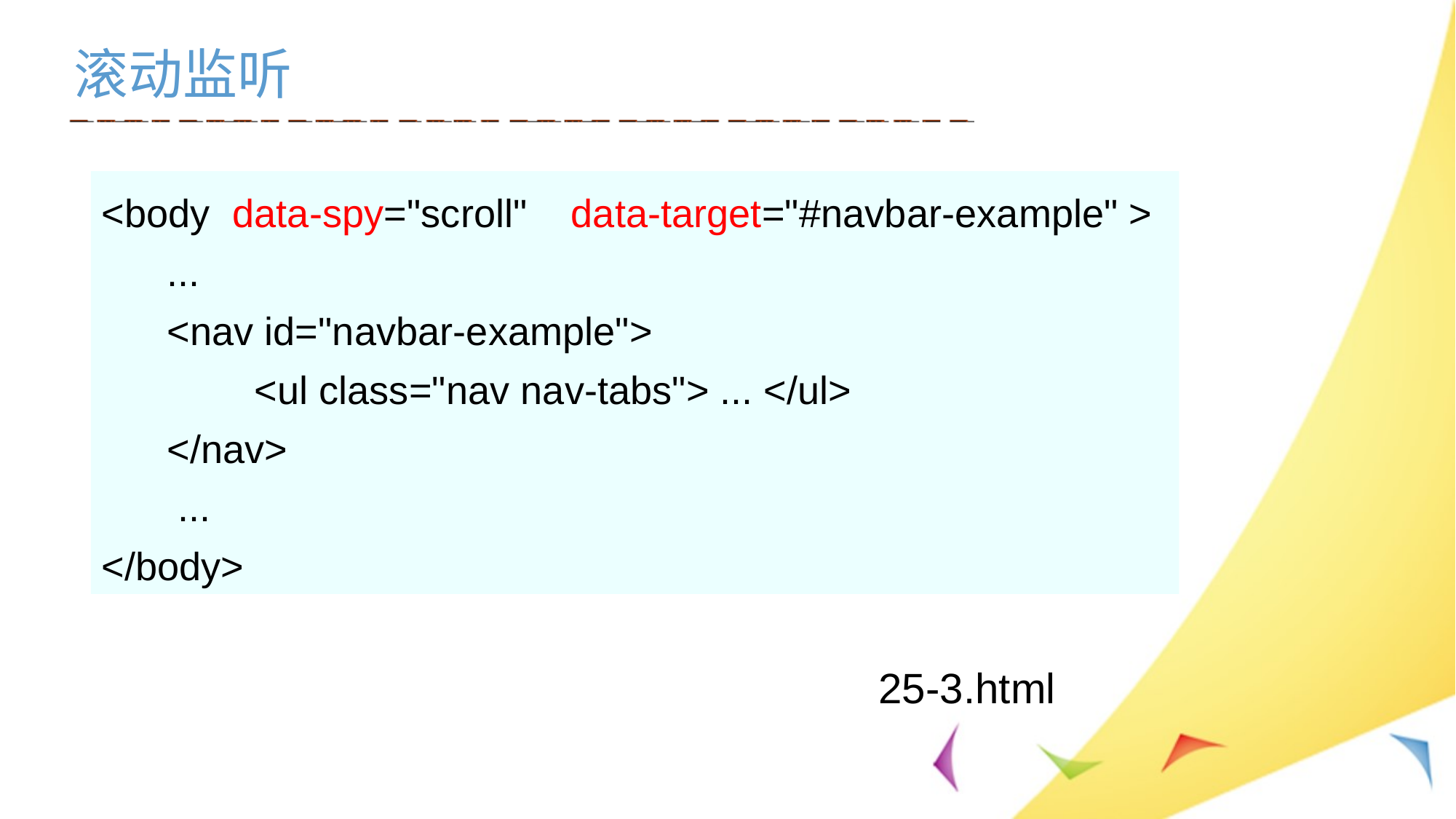

滚动监听
<body  data-spy="scroll"    data-target="#navbar-example" >
      ...
      <nav id="navbar-example">
              <ul class="nav nav-tabs"> ... </ul>
      </nav>
       ...
</body>
25-3.html